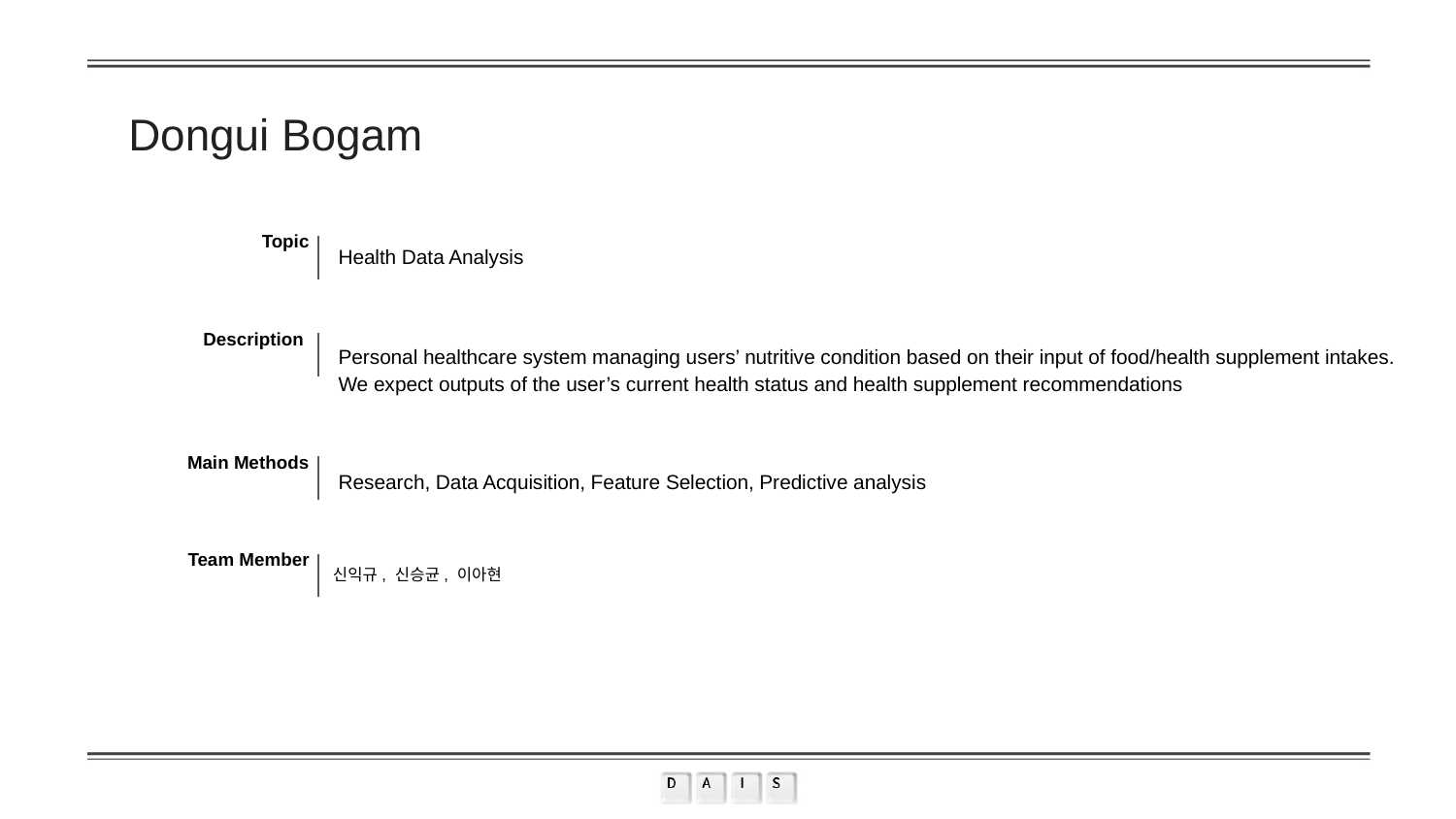

Dongui Bogam
Topic
Health Data Analysis
Description
Personal healthcare system managing users’ nutritive condition based on their input of food/health supplement intakes.
We expect outputs of the user’s current health status and health supplement recommendations
Main Methods
Research, Data Acquisition, Feature Selection, Predictive analysis
Team Member
신익규, 신승균, 이아현